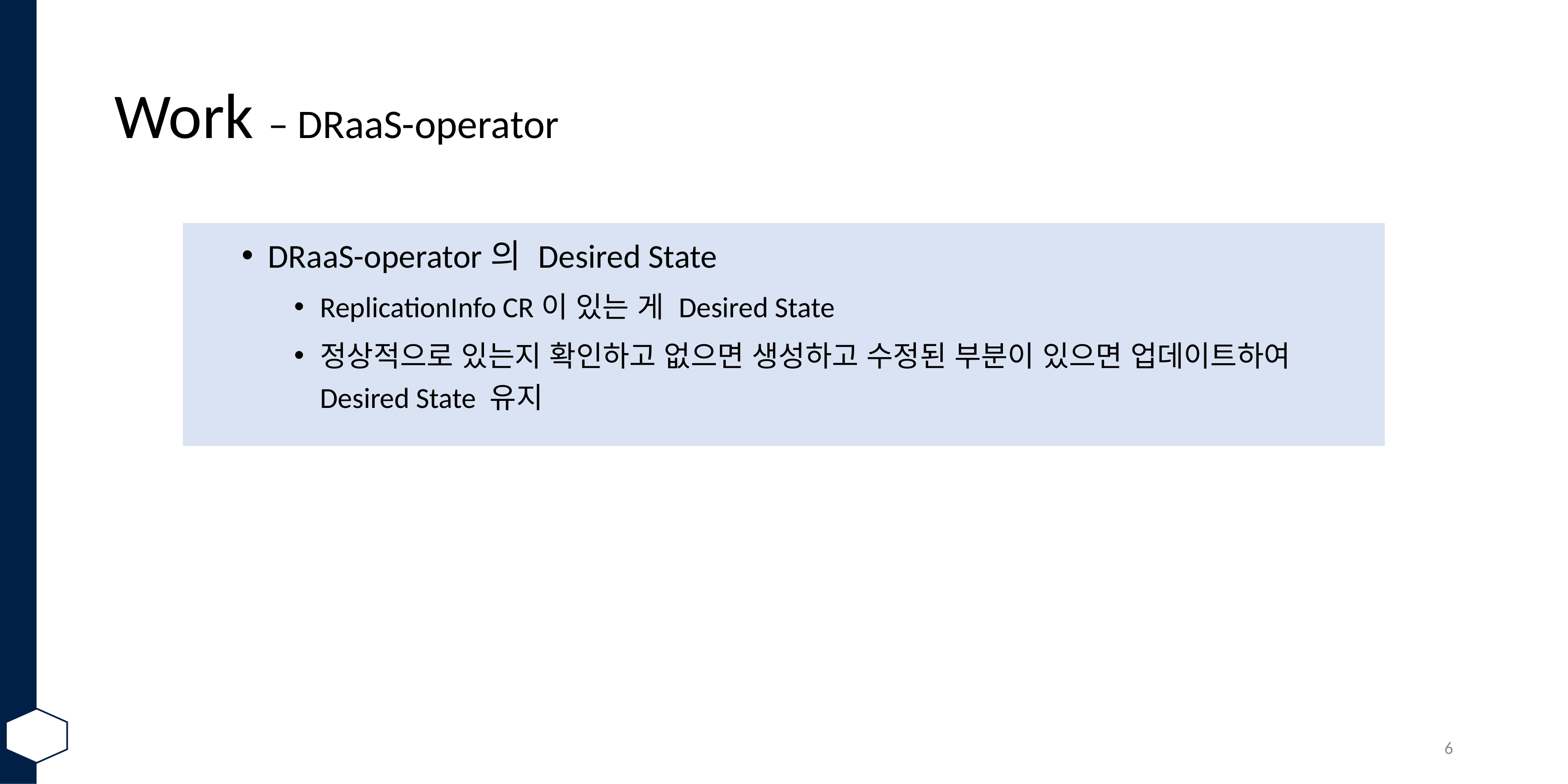

# Work – DRaaS-operator
DRaaS-operator의 Desired State
ReplicationInfo CR이 있는 게 Desired State
정상적으로 있는지 확인하고 없으면 생성하고 수정된 부분이 있으면 업데이트하여 Desired State 유지
6